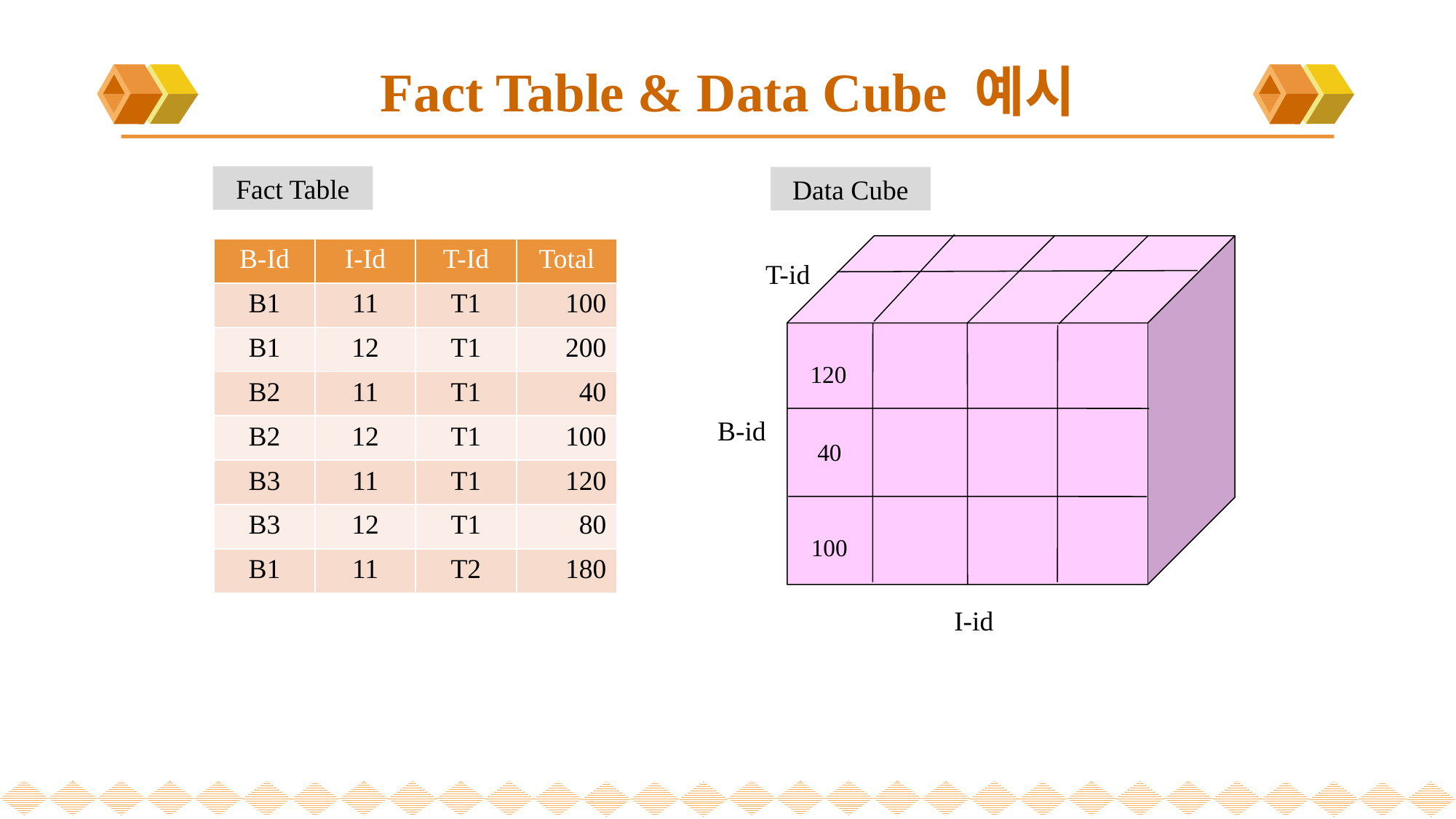

# Fact Table & Data Cube 예시
Fact Table
Data Cube

T-id
120
B-id
40
100
I-id
| B-Id | I-Id | T-Id | Total |
| --- | --- | --- | --- |
| B1 | 11 | T1 | 100 |
| B1 | 12 | T1 | 200 |
| B2 | 11 | T1 | 40 |
| B2 | 12 | T1 | 100 |
| B3 | 11 | T1 | 120 |
| B3 | 12 | T1 | 80 |
| B1 | 11 | T2 | 180 |